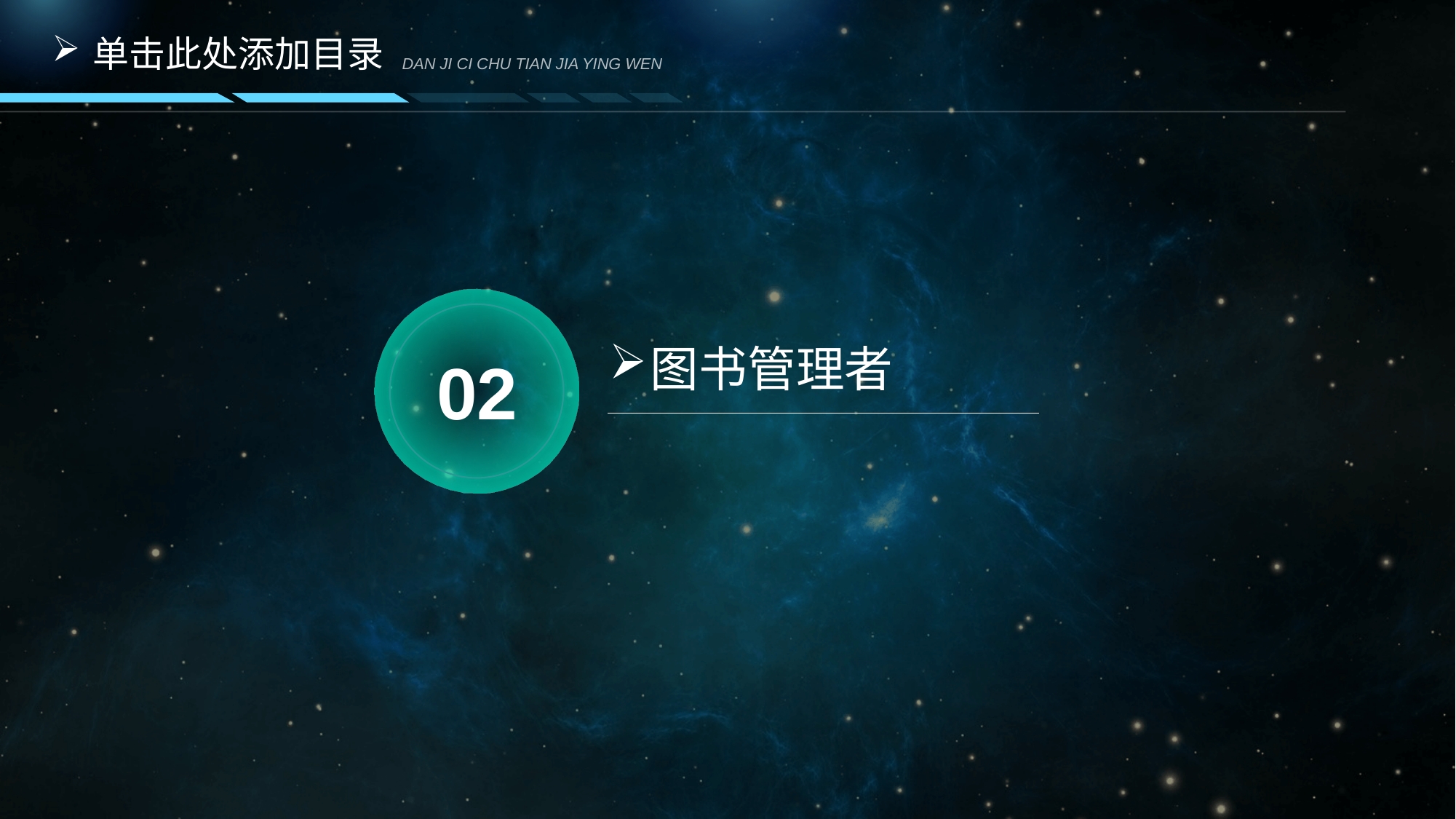

单击此处添加目录
DAN JI CI CHU TIAN JIA YING WEN

02
图书管理者